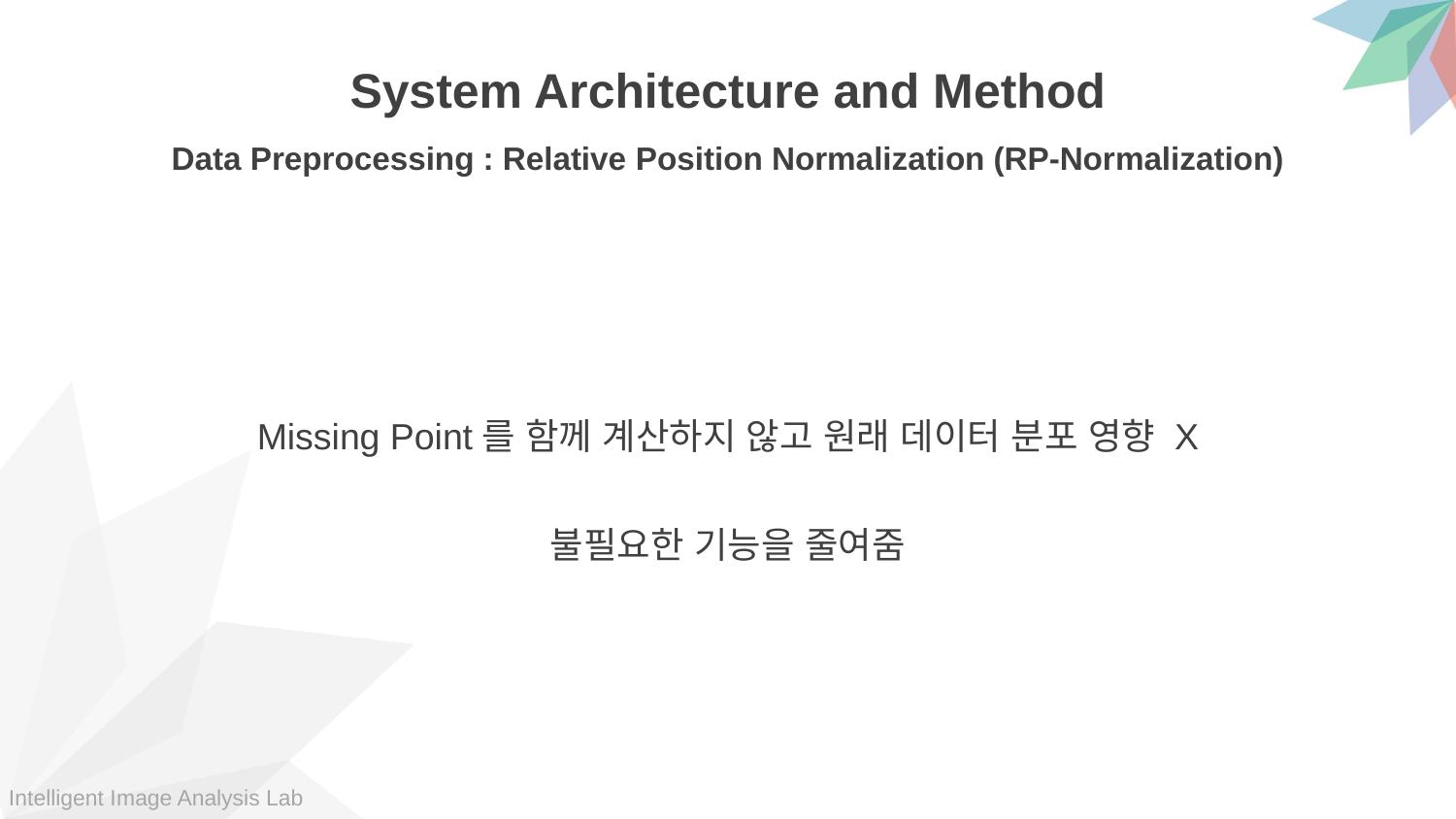

System Architecture and Method
Data Preprocessing : Relative Position Normalization (RP-Normalization)
Missing Point를 함께 계산하지 않고 원래 데이터 분포 영향 X
불필요한 기능을 줄여줌